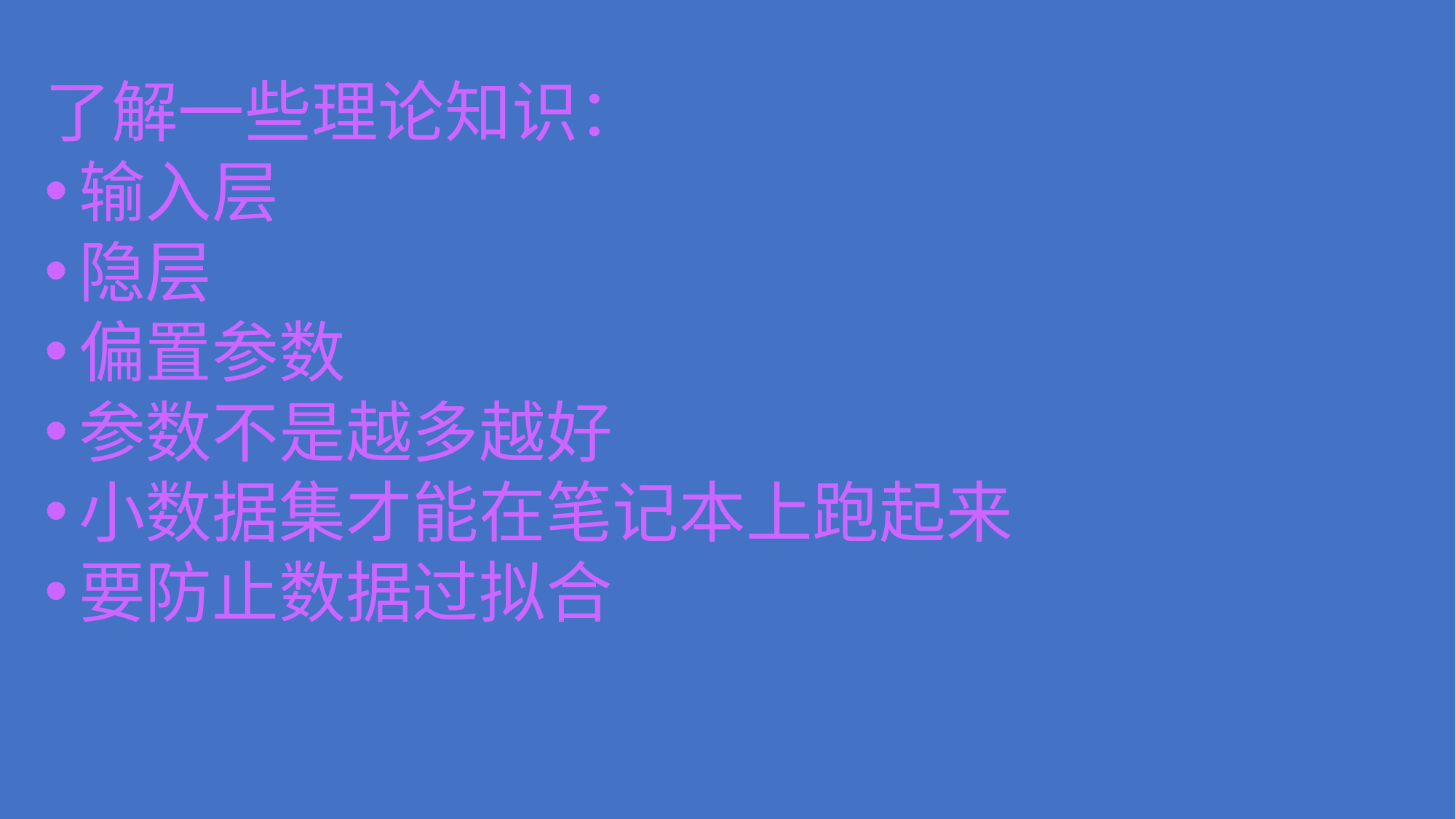

了解一些理论知识：
输入层
隐层
偏置参数
参数不是越多越好
小数据集才能在笔记本上跑起来
要防止数据过拟合